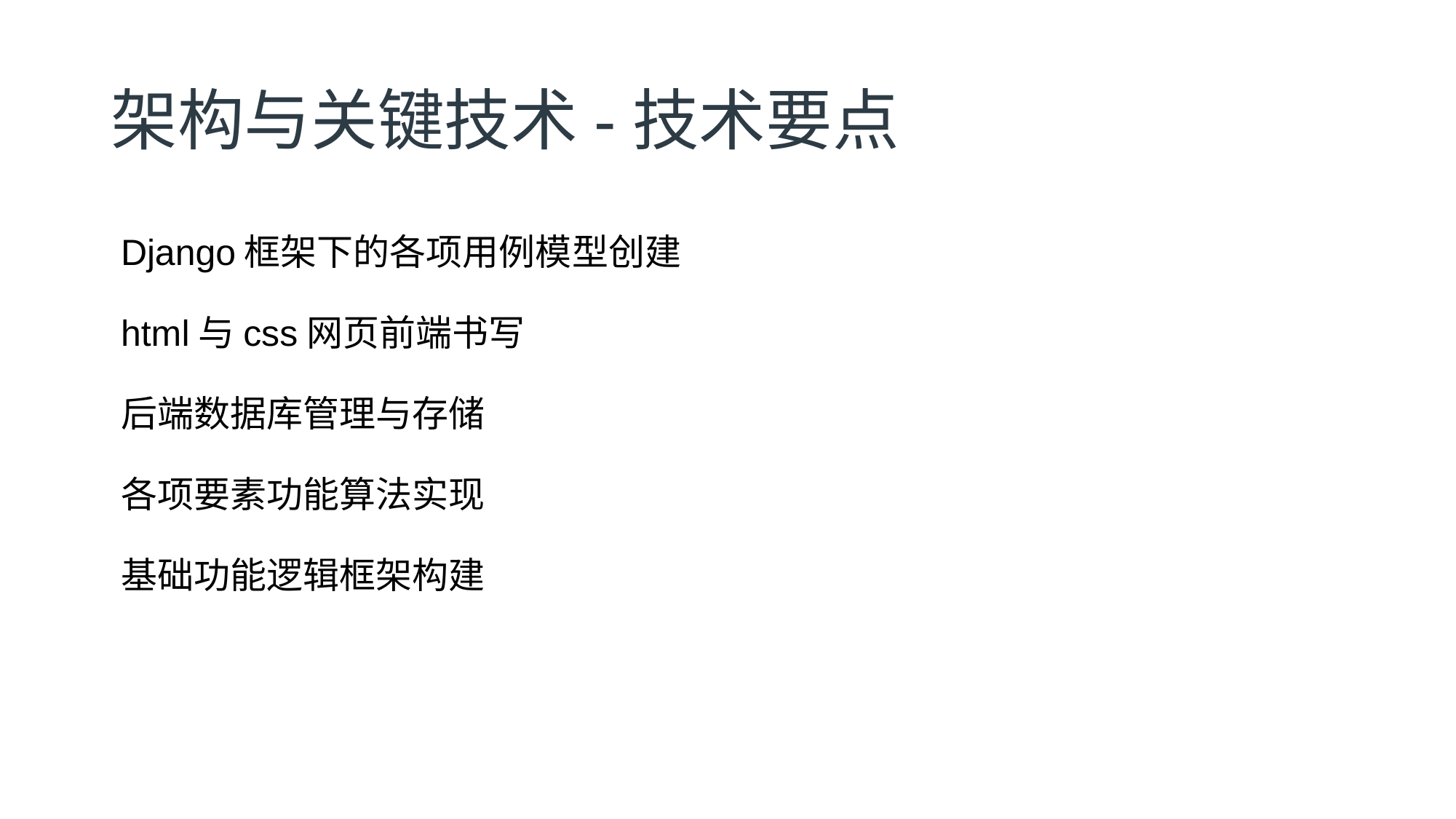

# 架构与关键技术-技术要点
Django框架下的各项用例模型创建
html与css网页前端书写
后端数据库管理与存储
各项要素功能算法实现
基础功能逻辑框架构建